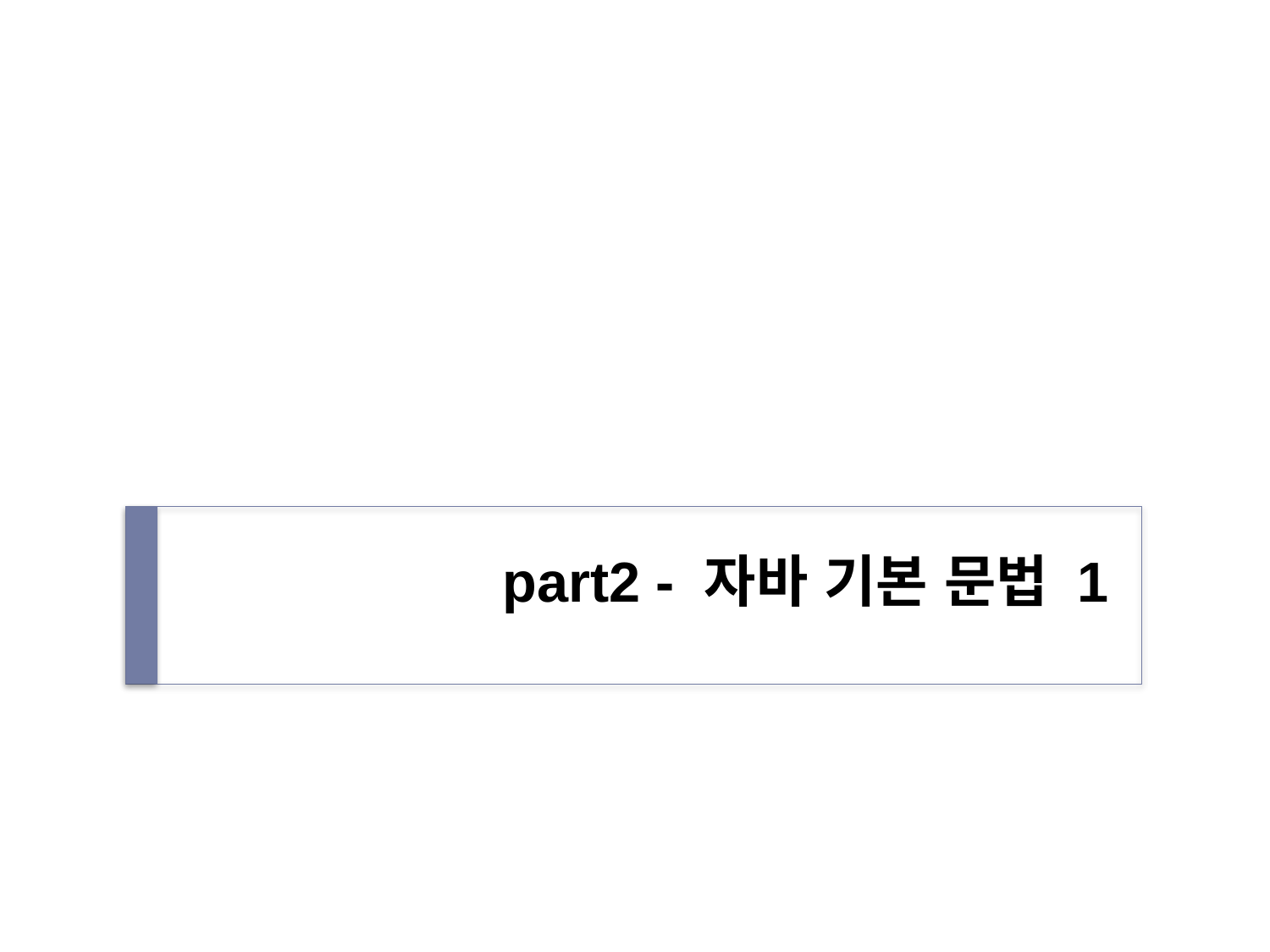

# part2 - 자바 기본 문법 1